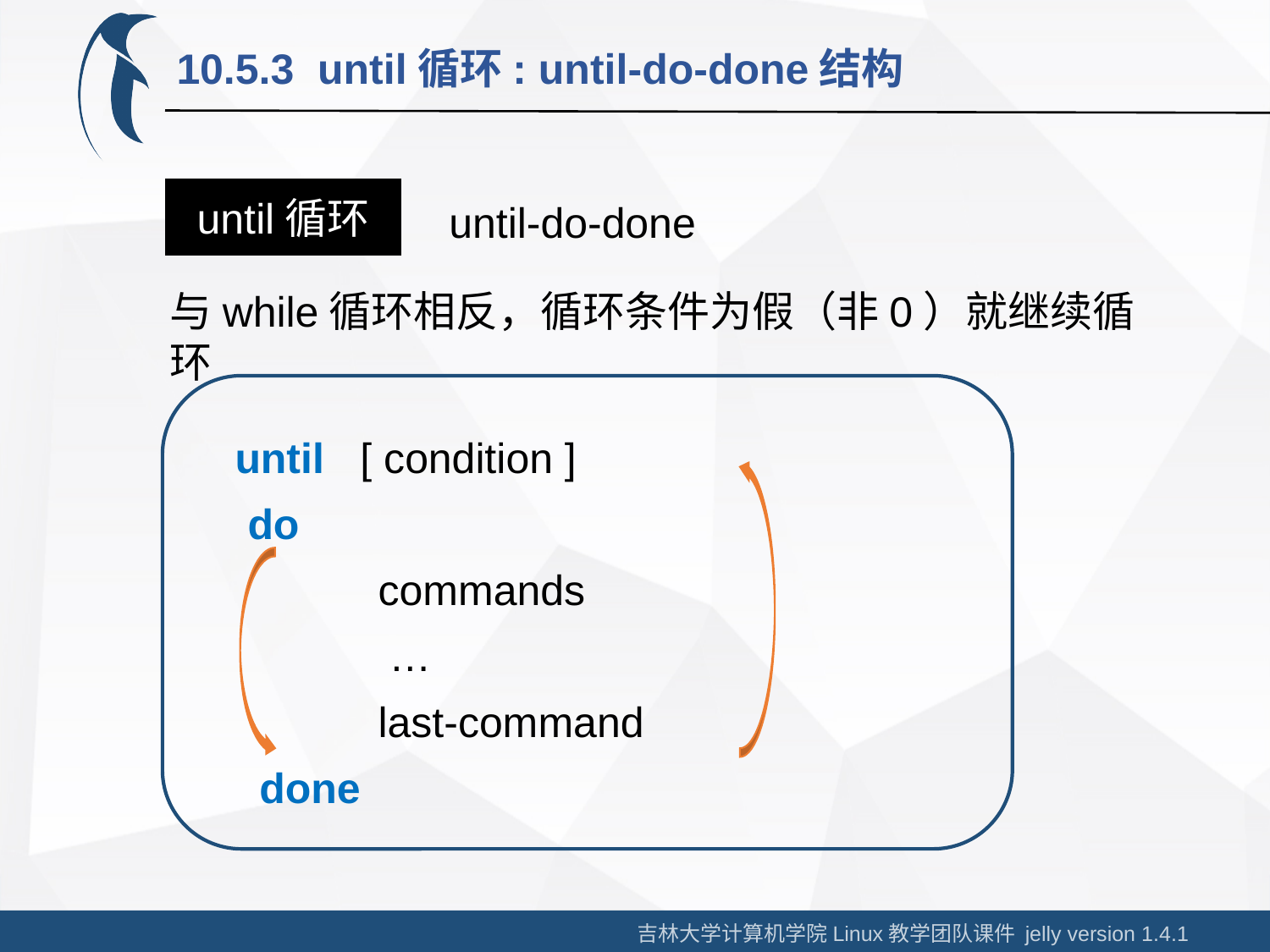

10.5.3  until循环: until-do-done结构
until-do-done
until循环
与while循环相反，循环条件为假（非0）就继续循环

      until   [ condition ]
      do
                 commands
                  …
                 last-command
       done